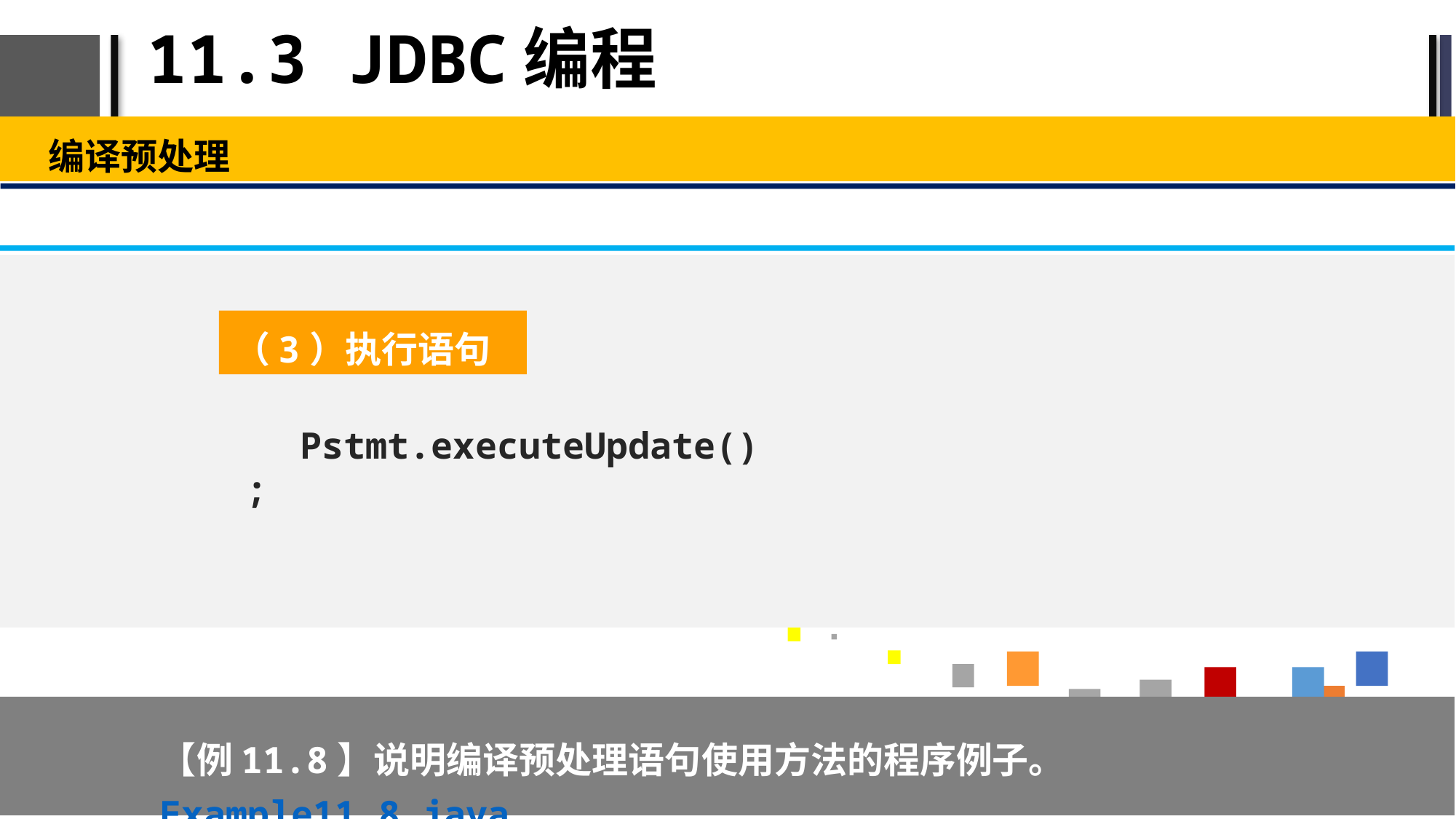

# 11.3 JDBC编程

编译预处理

（3）执行语句
Pstmt.executeUpdate();

【例11.8】说明编译预处理语句使用方法的程序例子。Example11_8.java